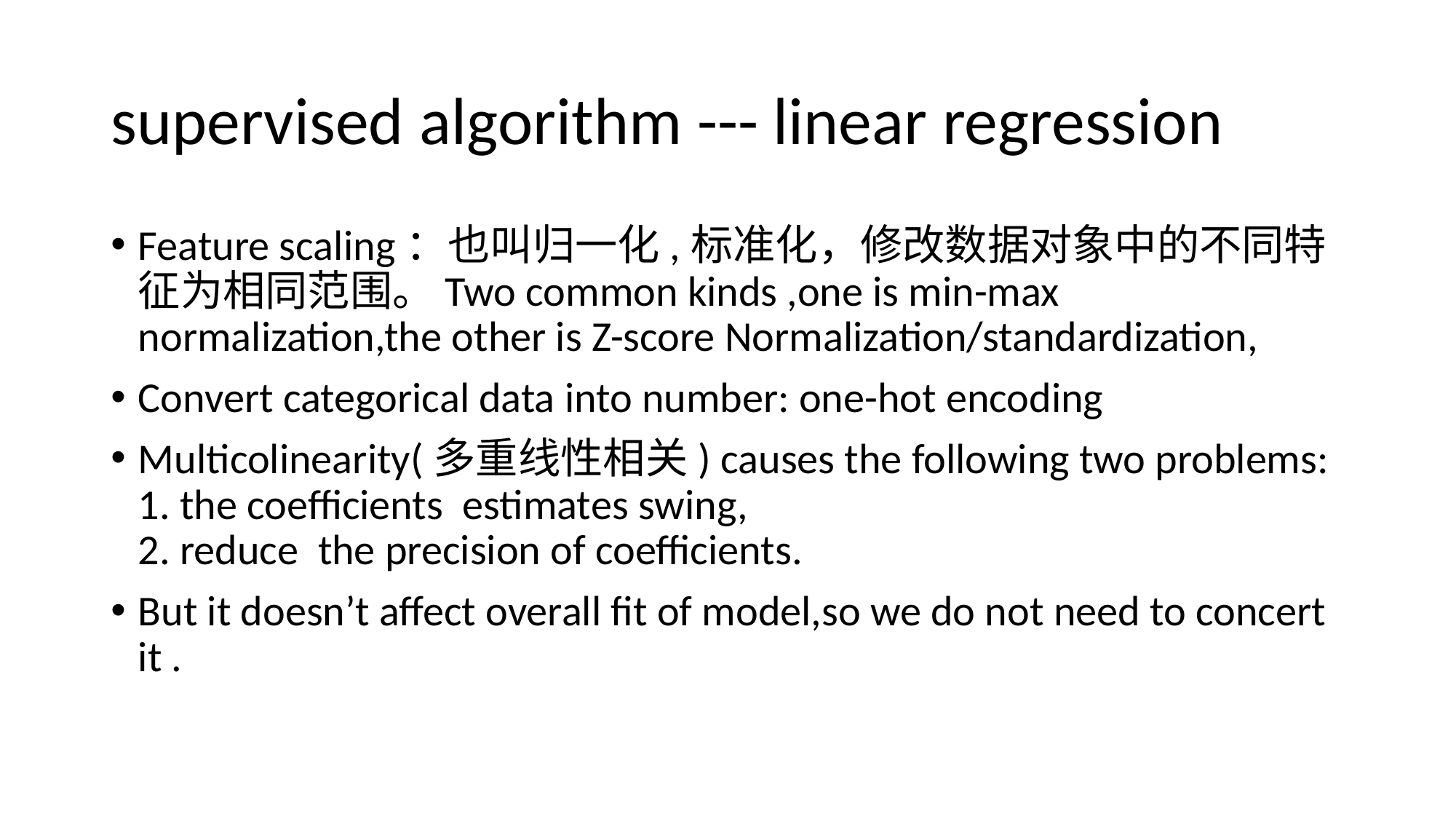

# supervised algorithm --- linear regression
Feature scaling：也叫归一化,标准化，修改数据对象中的不同特征为相同范围。Two common kinds ,one is min-max normalization,the other is Z-score Normalization/standardization,
Convert categorical data into number: one-hot encoding
Multicolinearity(多重线性相关) causes the following two problems:
1. the coefficients  estimates swing,
2. reduce  the precision of coefficients.
But it doesn’t affect overall fit of model,so we do not need to concert it .